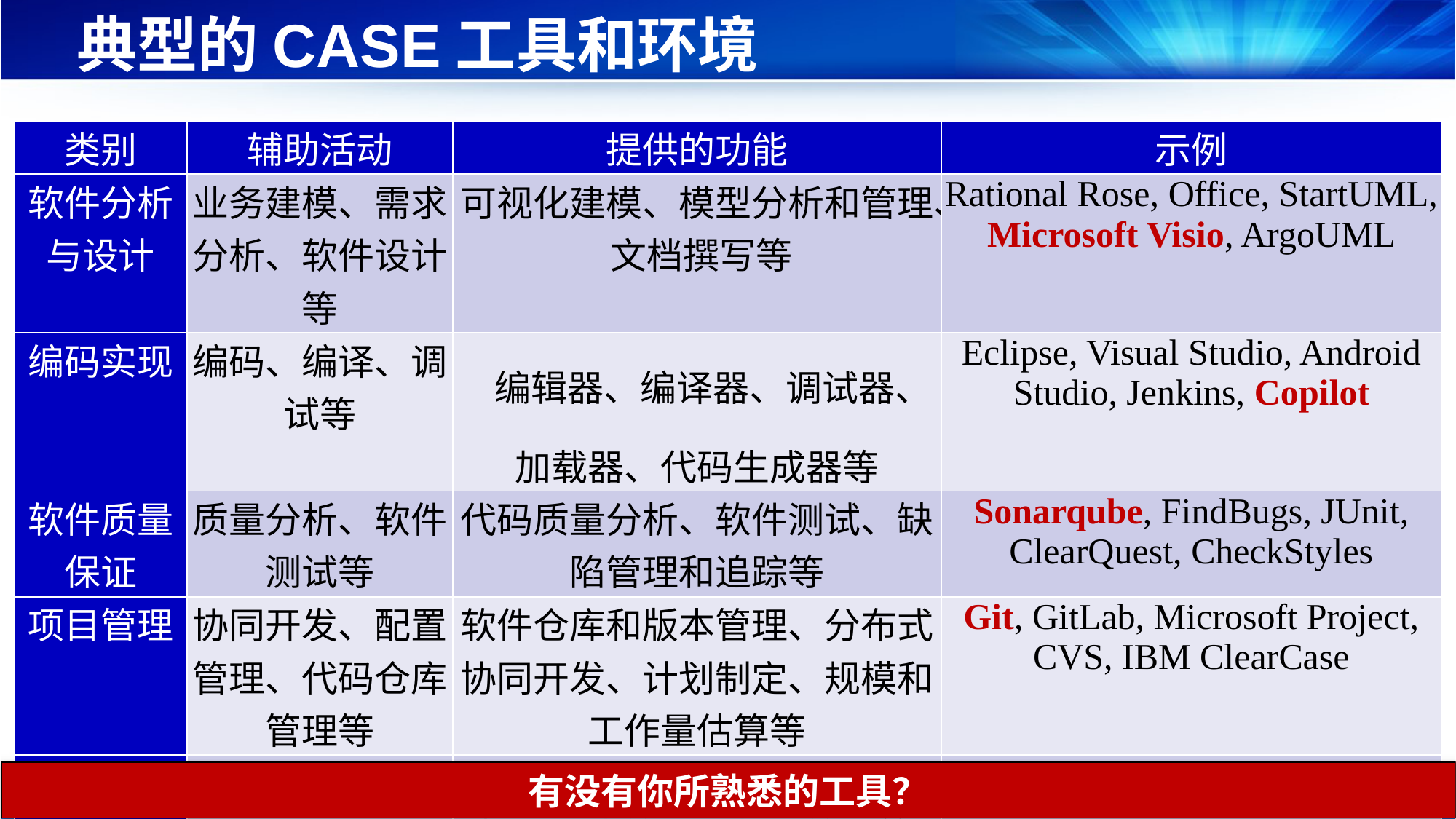

# 典型的CASE工具和环境
| 类别 | 辅助活动 | 提供的功能 | 示例 |
| --- | --- | --- | --- |
| 软件分析与设计 | 业务建模、需求分析、软件设计等 | 可视化建模、模型分析和管理、 文档撰写等 | Rational Rose, Office, StartUML, Microsoft Visio, ArgoUML |
| 编码实现 | 编码、编译、调试等 | 编辑器、编译器、调试器、加载器、代码生成器等 | Eclipse, Visual Studio, Android Studio, Jenkins, Copilot |
| 软件质量保证 | 质量分析、软件测试等 | 代码质量分析、软件测试、缺陷管理和追踪等 | Sonarqube, FindBugs, JUnit, ClearQuest, CheckStyles |
| 项目管理 | 协同开发、配置管理、代码仓库管理等 | 软件仓库和版本管理、分布式协同开发、计划制定、规模和工作量估算等 | Git, GitLab, Microsoft Project, CVS, IBM ClearCase |
| 软件运维 | 软件部署、运行和维护 | 自动部署、运行支撑、状况监控、日志管理、权限管理等 | Docker, K8S, Zagios |
有没有你所熟悉的工具？